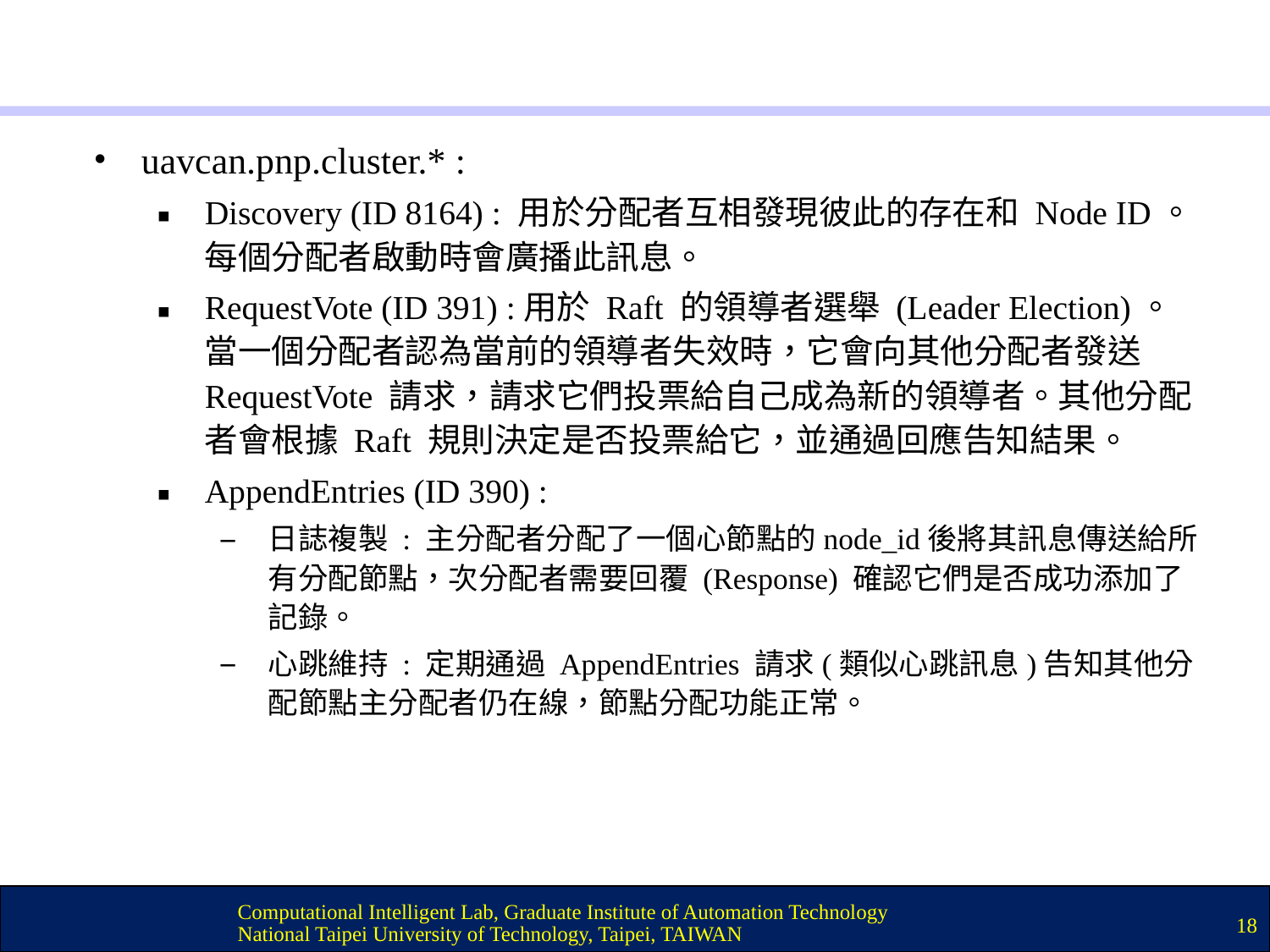

#
uavcan.pnp.cluster.* :
Discovery (ID 8164) : 用於分配者互相發現彼此的存在和 Node ID。每個分配者啟動時會廣播此訊息。
RequestVote (ID 391) :用於 Raft 的領導者選舉 (Leader Election)。當一個分配者認為當前的領導者失效時，它會向其他分配者發送 RequestVote 請求，請求它們投票給自己成為新的領導者。其他分配者會根據 Raft 規則決定是否投票給它，並通過回應告知結果。
AppendEntries (ID 390) :
日誌複製 : 主分配者分配了一個心節點的node_id後將其訊息傳送給所有分配節點，次分配者需要回覆 (Response) 確認它們是否成功添加了記錄。
心跳維持 : 定期通過 AppendEntries 請求(類似心跳訊息)告知其他分配節點主分配者仍在線，節點分配功能正常。